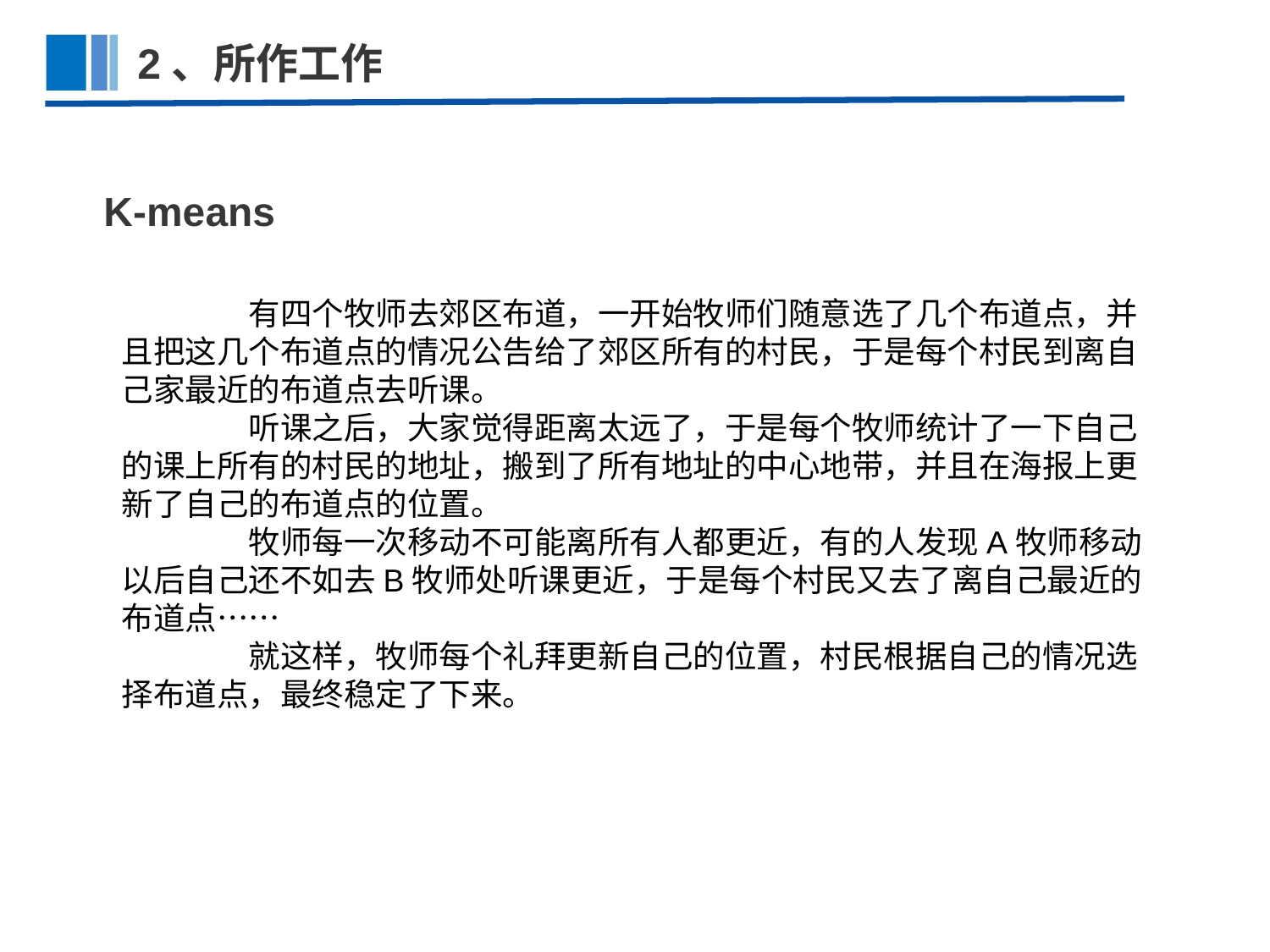

2、所作工作

K-means
	有四个牧师去郊区布道，一开始牧师们随意选了几个布道点，并且把这几个布道点的情况公告给了郊区所有的村民，于是每个村民到离自己家最近的布道点去听课。
	听课之后，大家觉得距离太远了，于是每个牧师统计了一下自己的课上所有的村民的地址，搬到了所有地址的中心地带，并且在海报上更新了自己的布道点的位置。
	牧师每一次移动不可能离所有人都更近，有的人发现A牧师移动以后自己还不如去B牧师处听课更近，于是每个村民又去了离自己最近的布道点……
	就这样，牧师每个礼拜更新自己的位置，村民根据自己的情况选择布道点，最终稳定了下来。